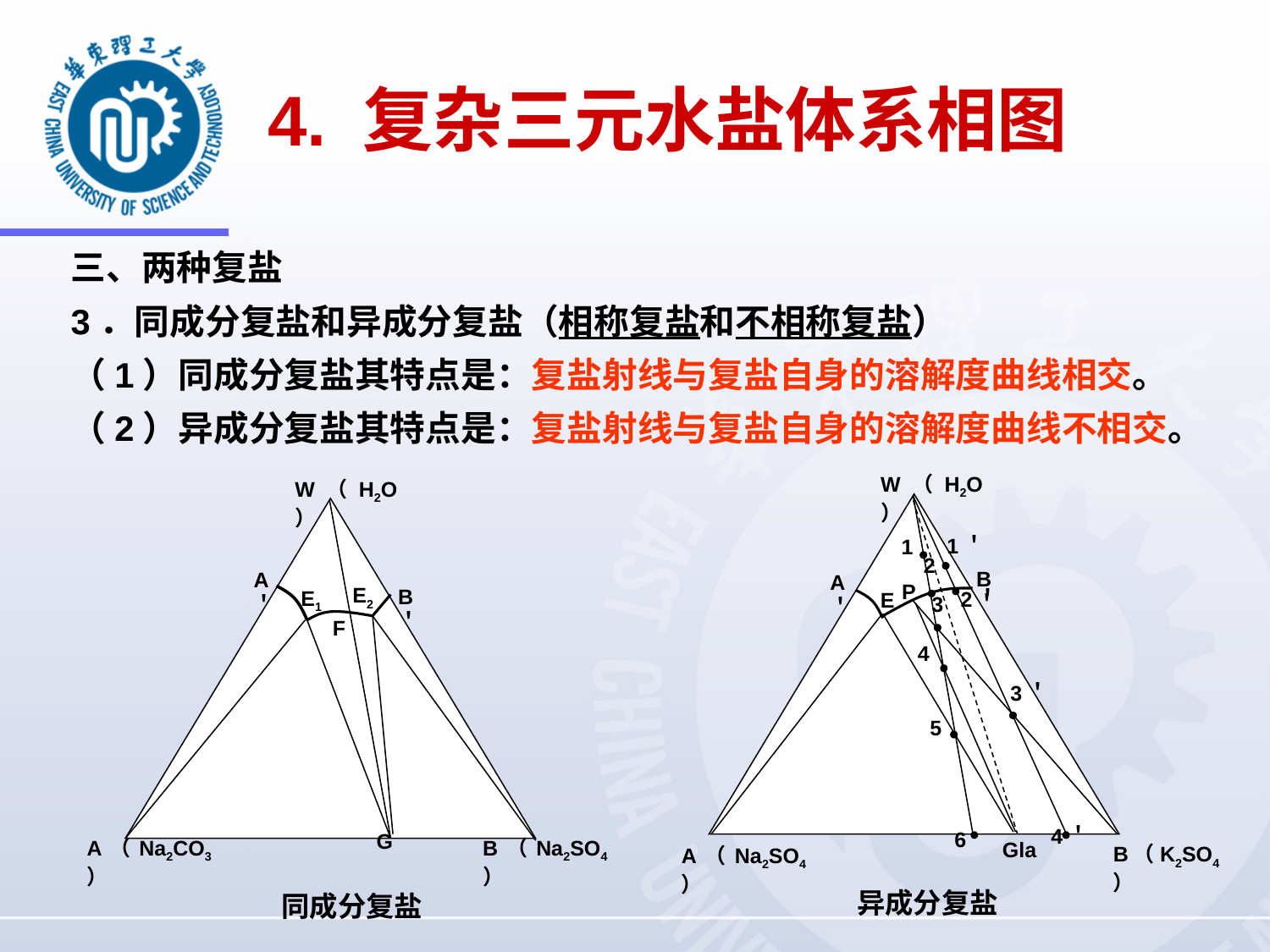

4. 复杂三元水盐体系相图
三、两种复盐
3．同成分复盐和异成分复盐（相称复盐和不相称复盐）
（1）同成分复盐其特点是：复盐射线与复盐自身的溶解度曲线相交。
（2）异成分复盐其特点是：复盐射线与复盐自身的溶解度曲线不相交。
W（H2O）

1＇
1
2

B＇

A＇
P
2＇
E
3

4

3＇
5

4＇
6
Gla

B（K2SO4）
A（Na2SO4）
异成分复盐
W（H2O）

A＇
E2
B＇
E1

F

G
A（Na2CO3）
B（Na2SO4）
同成分复盐